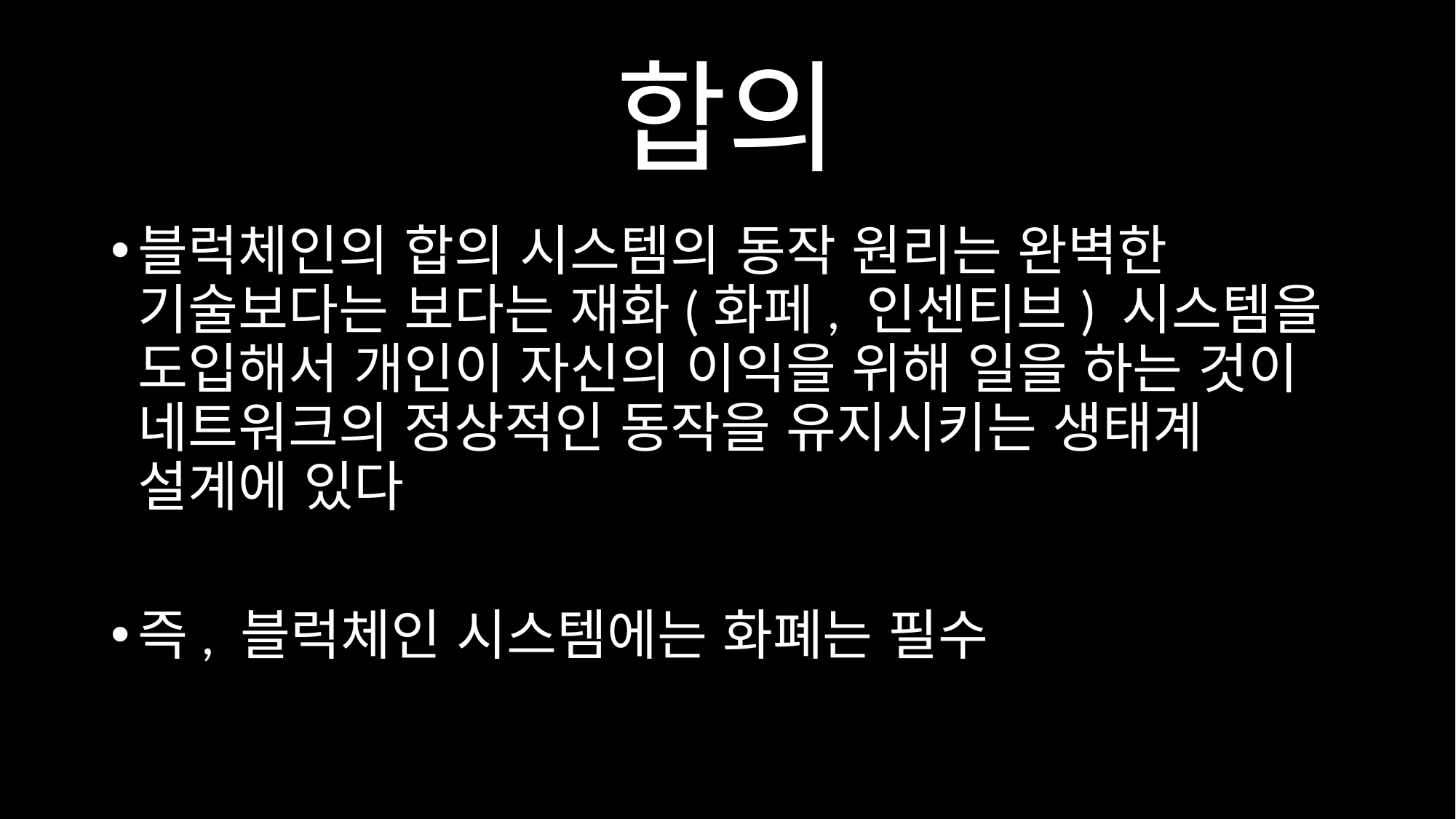

# 합의
블럭체인의 합의 시스템의 동작 원리는 완벽한 기술보다는 보다는 재화(화페, 인센티브) 시스템을 도입해서 개인이 자신의 이익을 위해 일을 하는 것이 네트워크의 정상적인 동작을 유지시키는 생태계 설계에 있다

즉, 블럭체인 시스템에는 화폐는 필수